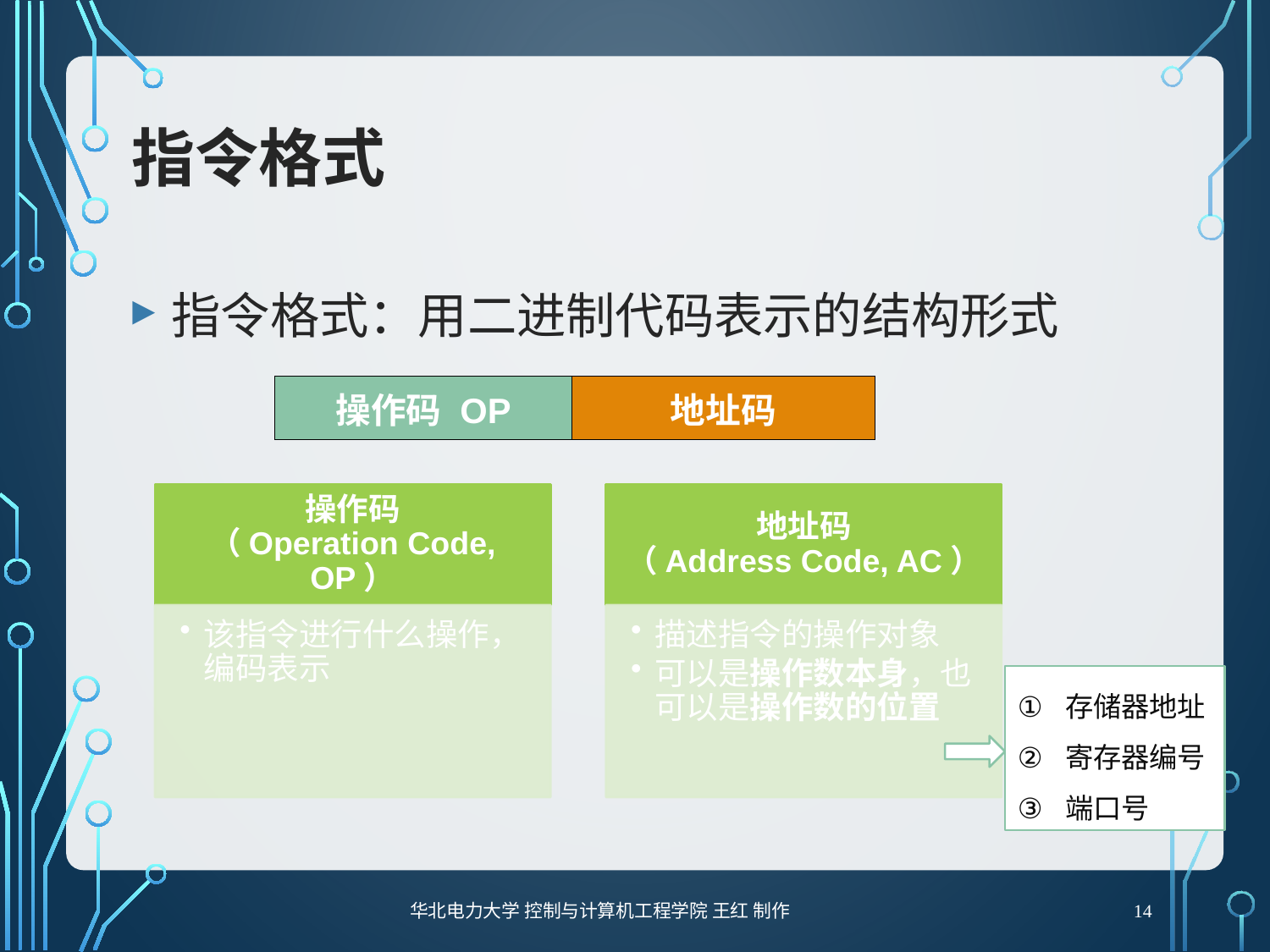

# 指令格式
指令格式：用二进制代码表示的结构形式

| 操作码 OP | 地址码 |
| --- | --- |
操作码
（Operation Code, OP）
该指令进行什么操作，编码表示
地址码
（Address Code, AC）
描述指令的操作对象
可以是操作数本身，也可以是操作数的位置
存储器地址
寄存器编号
端口号

14
华北电力大学 控制与计算机工程学院 王红 制作